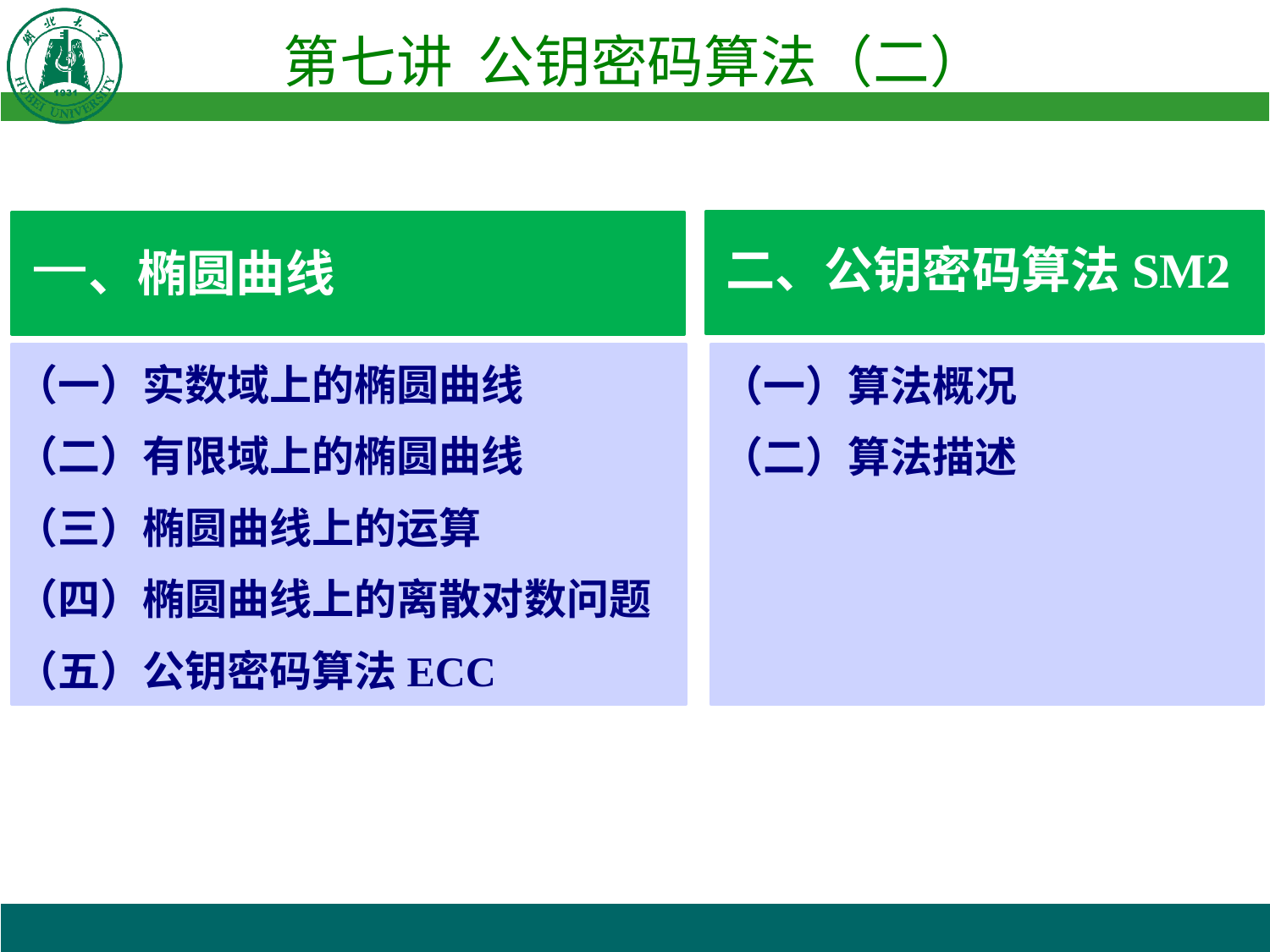

二、分组密码的工作模式

二、公钥密码算法SM2

一、椭圆曲线

（一）实数域上的椭圆曲线
（二）有限域上的椭圆曲线
（三）椭圆曲线上的运算
（四）椭圆曲线上的离散对数问题
（五）公钥密码算法ECC

（一）算法概况
（二）算法描述